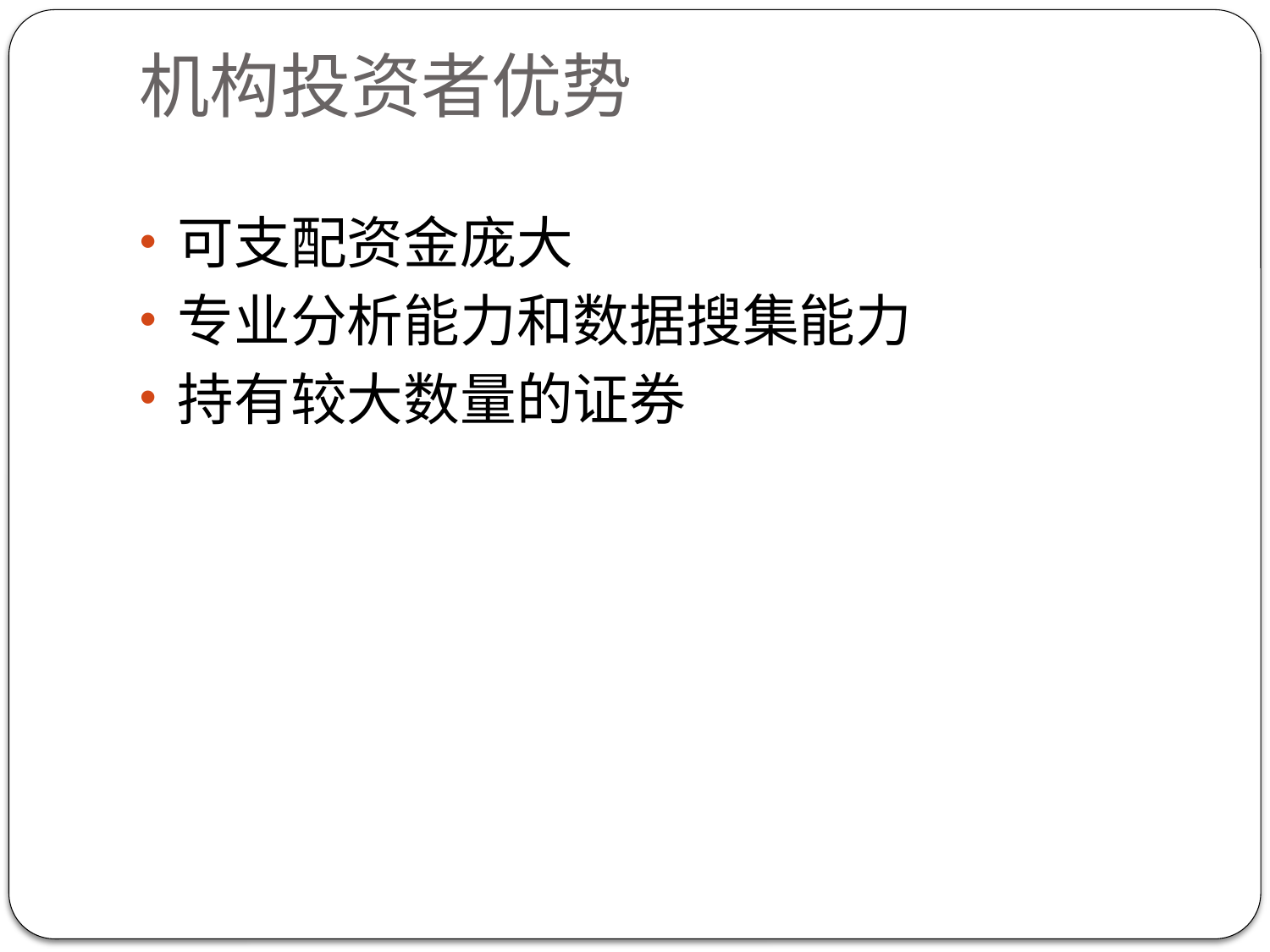

# 机构投资者优势
可支配资金庞大
专业分析能力和数据搜集能力
持有较大数量的证券
3